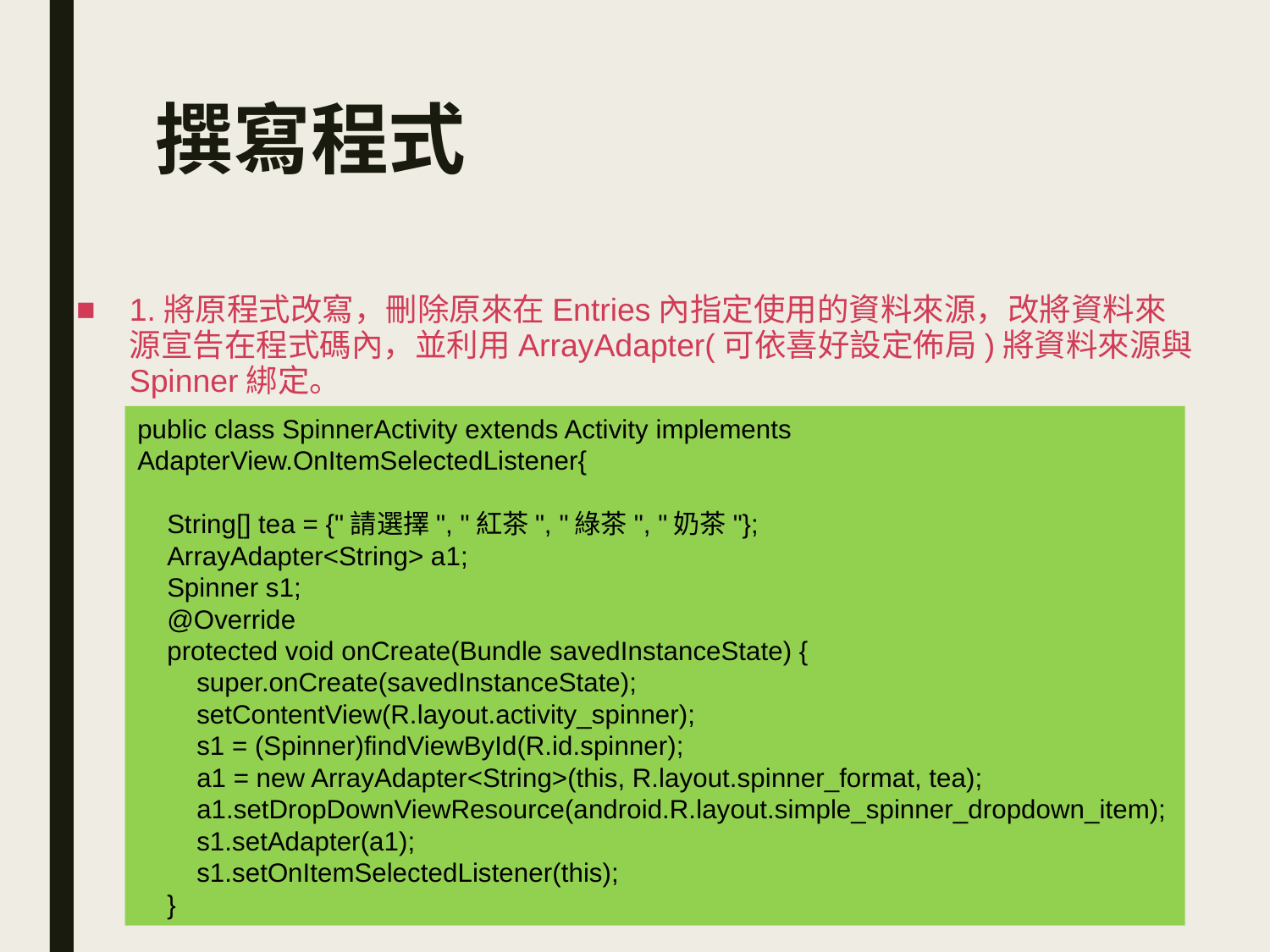

# 撰寫程式
1.將原程式改寫，刪除原來在Entries內指定使用的資料來源，改將資料來源宣告在程式碼內，並利用ArrayAdapter(可依喜好設定佈局)將資料來源與Spinner綁定。

public class SpinnerActivity extends Activity implements AdapterView.OnItemSelectedListener{

    String[] tea = {"請選擇", "紅茶", "綠茶", "奶茶"};
    ArrayAdapter<String> a1;
    Spinner s1;
    @Override
    protected void onCreate(Bundle savedInstanceState) {
        super.onCreate(savedInstanceState);
        setContentView(R.layout.activity_spinner);
        s1 = (Spinner)findViewById(R.id.spinner);
        a1 = new ArrayAdapter<String>(this, R.layout.spinner_format, tea);
        a1.setDropDownViewResource(android.R.layout.simple_spinner_dropdown_item);
        s1.setAdapter(a1);
        s1.setOnItemSelectedListener(this);
    }